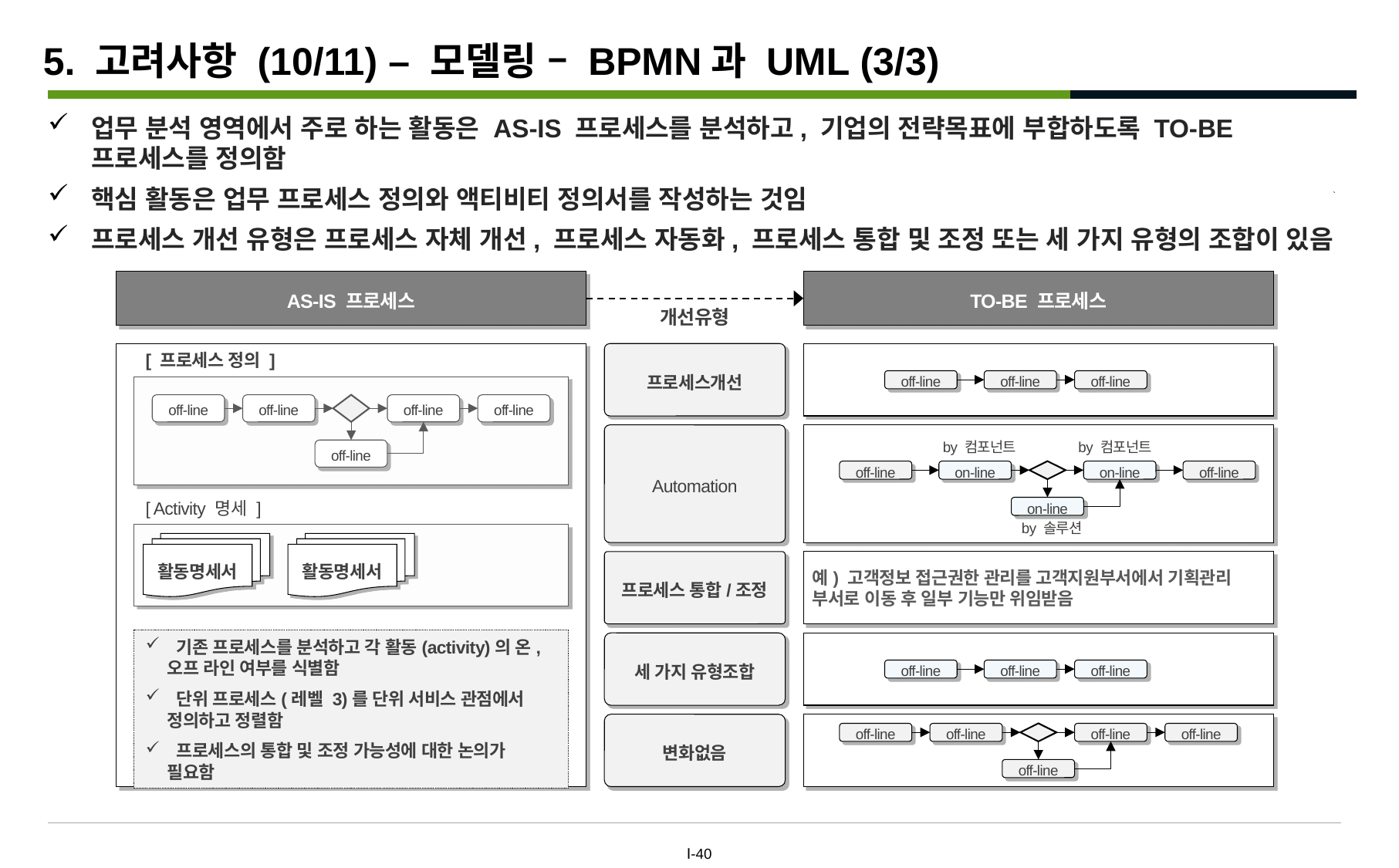

# 5. 고려사항 (10/11) – 모델링 – BPMN과 UML (3/3)
업무 분석 영역에서 주로 하는 활동은 AS-IS 프로세스를 분석하고, 기업의 전략목표에 부합하도록 TO-BE 프로세스를 정의함
핵심 활동은 업무 프로세스 정의와 액티비티 정의서를 작성하는 것임
프로세스 개선 유형은 프로세스 자체 개선, 프로세스 자동화, 프로세스 통합 및 조정 또는 세 가지 유형의 조합이 있음
AS-IS 프로세스
TO-BE 프로세스
개선유형

[ 프로세스 정의 ]
프로세스개선

off-line
off-line
off-line

off-line
off-line

off-line
off-line
off-line
Automation

by 컴포넌트
by 컴포넌트
off-line
on-line

on-line
off-line
[ Activity 명세 ]
on-line
by 솔루션

활동명세서
활동명세서
프로세스 통합/조정
예) 고객정보 접근권한 관리를 고객지원부서에서 기획관리 부서로 이동 후 일부 기능만 위임받음
 기존 프로세스를 분석하고 각 활동(activity)의 온,오프 라인 여부를 식별함
 단위 프로세스(레벨 3)를 단위 서비스 관점에서 정의하고 정렬함
 프로세스의 통합 및 조정 가능성에 대한 논의가 필요함
세 가지 유형조합

off-line
off-line
off-line
변화없음

off-line
off-line

off-line
off-line
off-line